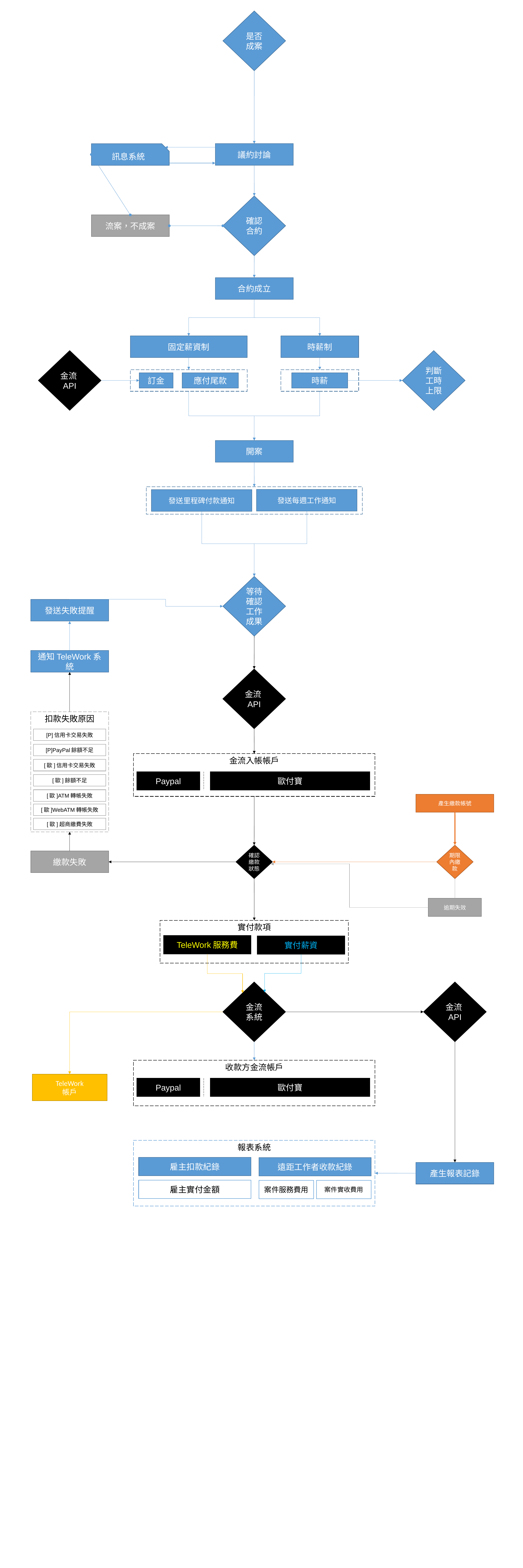

是否成案
訊息系統
議約討論
確認合約
流案，不成案
合約成立
固定薪資制
時薪制
金流API
判斷工時上限

訂金
應付尾款
時薪
開案

發送每週工作通知
發送里程碑付款通知
等待確認工作成果
發送失敗提醒
通知TeleWork系統
金流API
扣款失敗原因
[P]信用卡交易失敗
[P]PayPal餘額不足
金流入帳帳戶
[歐]信用卡交易失敗
Paypal
歐付寶
[歐]餘額不足
[歐]ATM轉帳失敗
產生繳款帳號
[歐]WebATM轉帳失敗
[歐]超商繳費失敗
確認繳款狀態
期限內繳款
繳款失敗
逾期失效
實付款項
TeleWork服務費
實付薪資
金流系統
金流API
收款方金流帳戶
TeleWork
帳戶
Paypal
歐付寶
報表系統
雇主扣款紀錄
遠距工作者收款紀錄
產生報表記錄
雇主實付金額
案件服務費用
案件實收費用